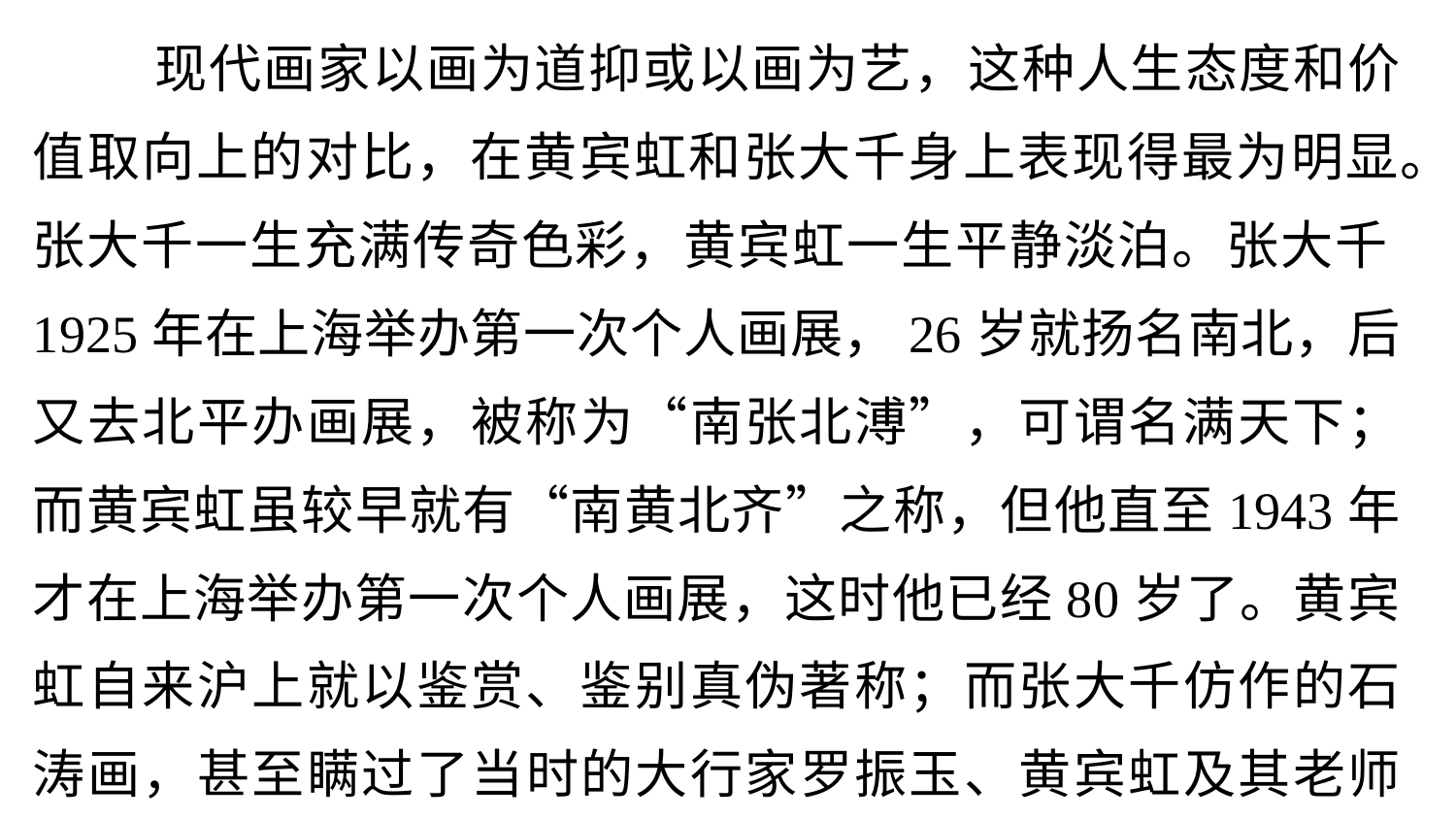

现代画家以画为道抑或以画为艺，这种人生态度和价值取向上的对比，在黄宾虹和张大千身上表现得最为明显。张大千一生充满传奇色彩，黄宾虹一生平静淡泊。张大千1925年在上海举办第一次个人画展，26岁就扬名南北，后又去北平办画展，被称为“南张北溥”，可谓名满天下；而黄宾虹虽较早就有“南黄北齐”之称，但他直至1943年才在上海举办第一次个人画展，这时他已经80岁了。黄宾虹自来沪上就以鉴赏、鉴别真伪著称；而张大千仿作的石涛画，甚至瞒过了当时的大行家罗振玉、黄宾虹及其老师曾髯，可谓出神入